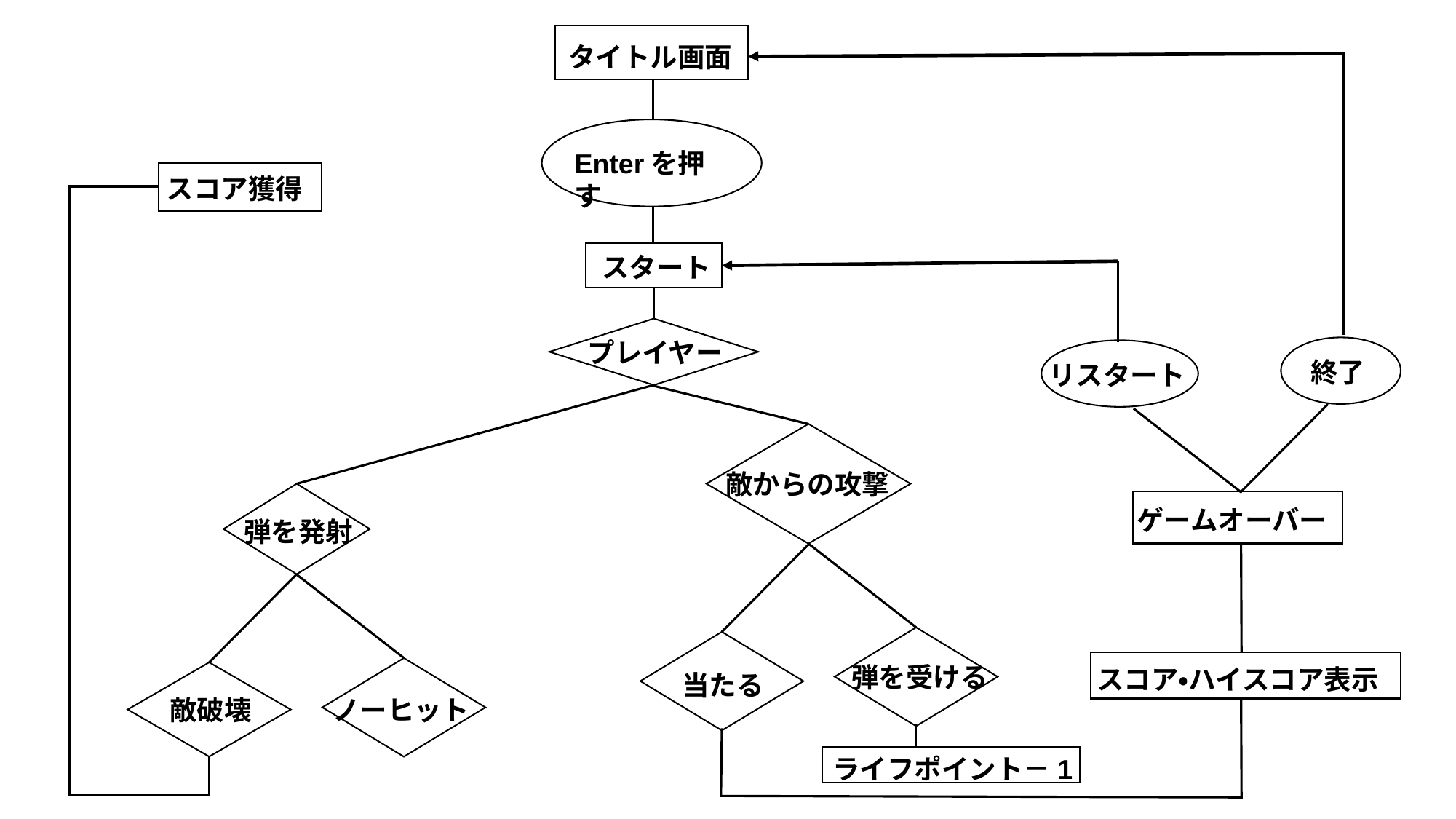

タイトル画面

Enterを押す

スコア獲得

スタート

プレイヤー

終了
リスタート

敵からの攻撃

弾を発射

ゲームオーバー

弾を受ける

当たる

スコア・ハイスコア表示

ノーヒット

敵破壊
ライフポイント－1